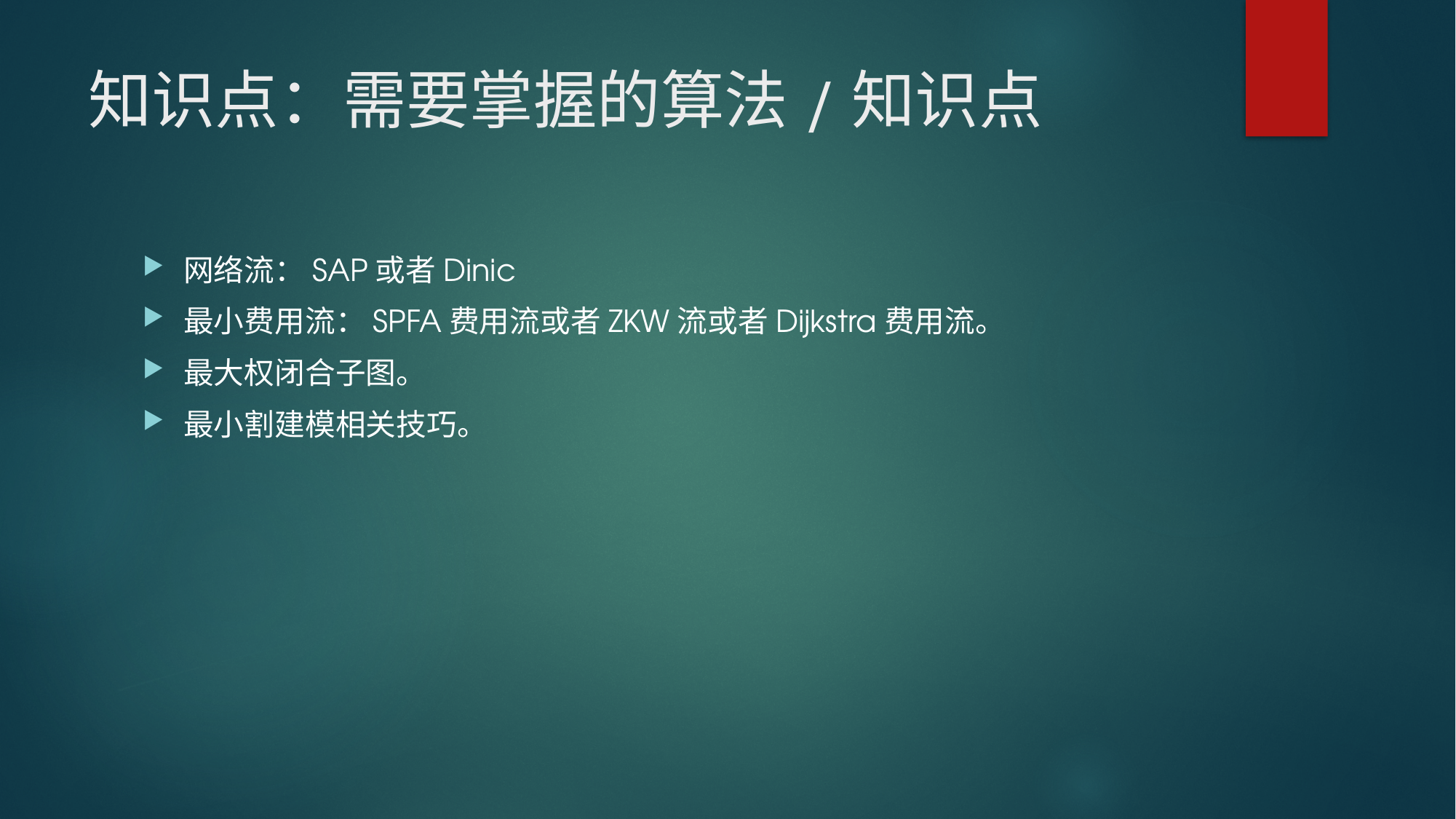

# 知识点：需要掌握的算法/知识点
网络流：SAP或者Dinic
最小费用流：SPFA费用流或者ZKW流或者Dijkstra费用流。
最大权闭合子图。
最小割建模相关技巧。